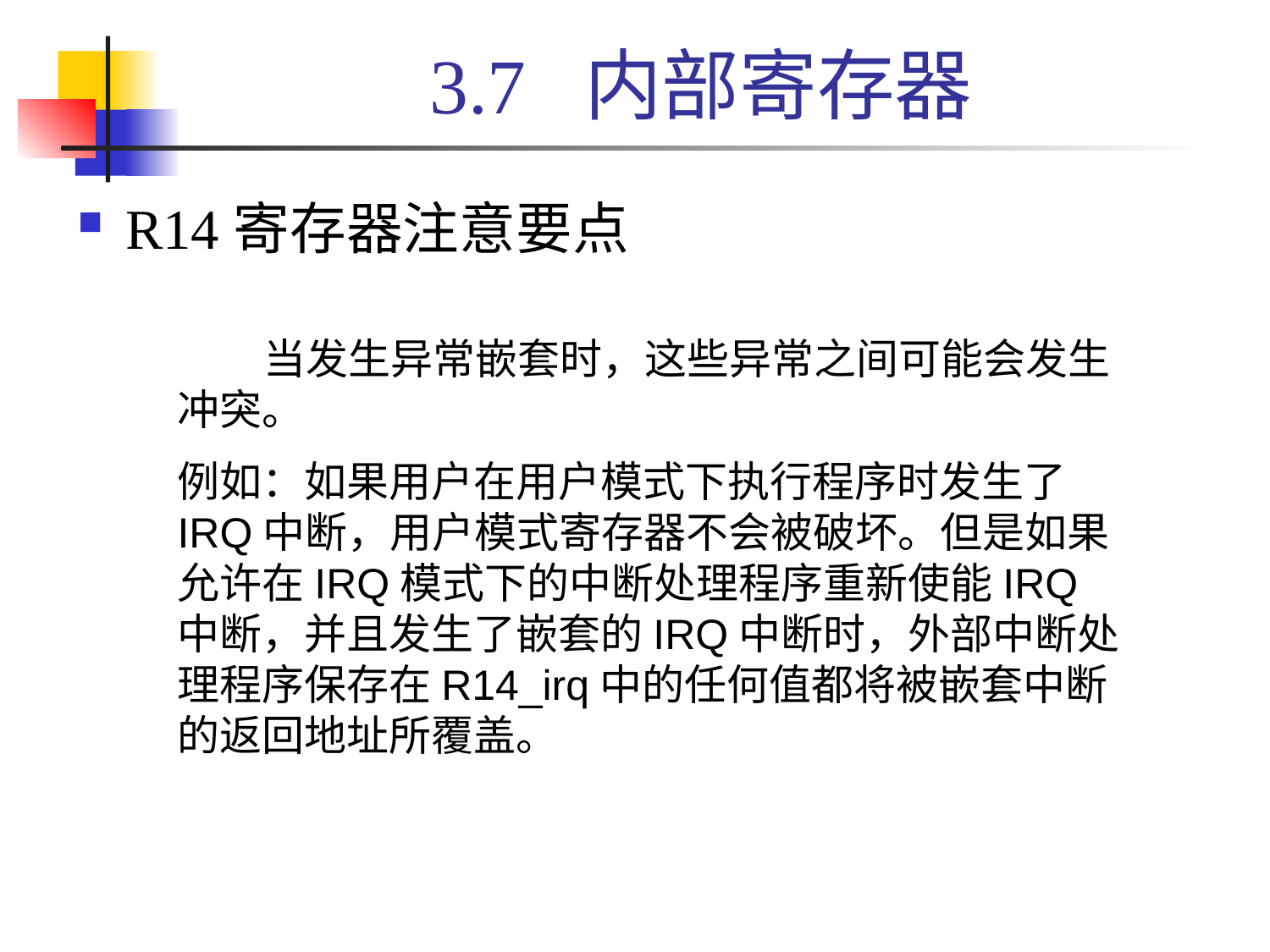

# 3.7  内部寄存器
R14寄存器注意要点
        当发生异常嵌套时，这些异常之间可能会发生冲突。
例如：如果用户在用户模式下执行程序时发生了IRQ中断，用户模式寄存器不会被破坏。但是如果允许在IRQ模式下的中断处理程序重新使能IRQ中断，并且发生了嵌套的IRQ中断时，外部中断处理程序保存在R14_irq中的任何值都将被嵌套中断的返回地址所覆盖。